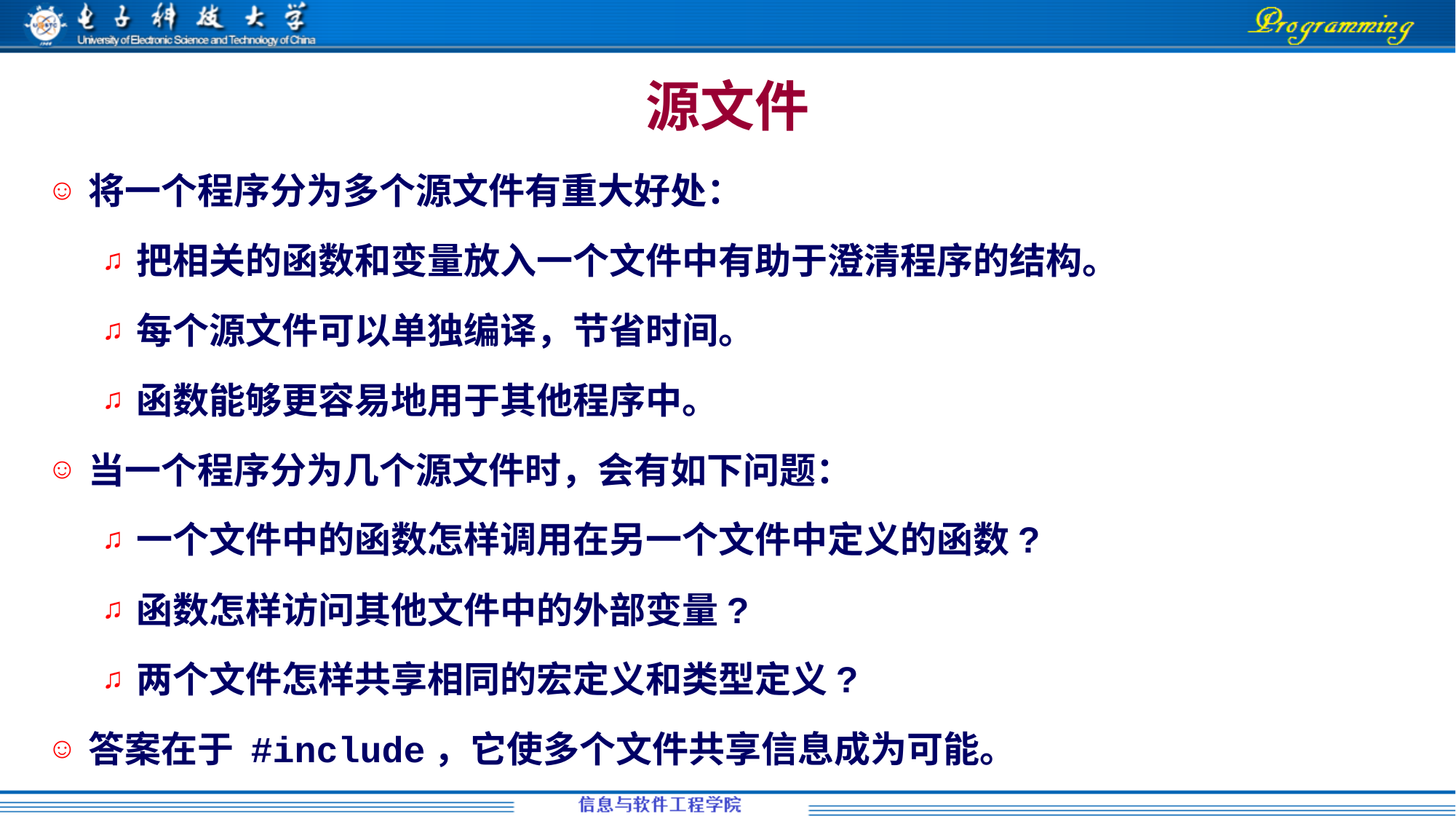

源文件
将一个程序分为多个源文件有重大好处：
把相关的函数和变量放入一个文件中有助于澄清程序的结构。
每个源文件可以单独编译，节省时间。
函数能够更容易地用于其他程序中。
当一个程序分为几个源文件时，会有如下问题：
一个文件中的函数怎样调用在另一个文件中定义的函数?
函数怎样访问其他文件中的外部变量?
两个文件怎样共享相同的宏定义和类型定义?
答案在于 #include，它使多个文件共享信息成为可能。